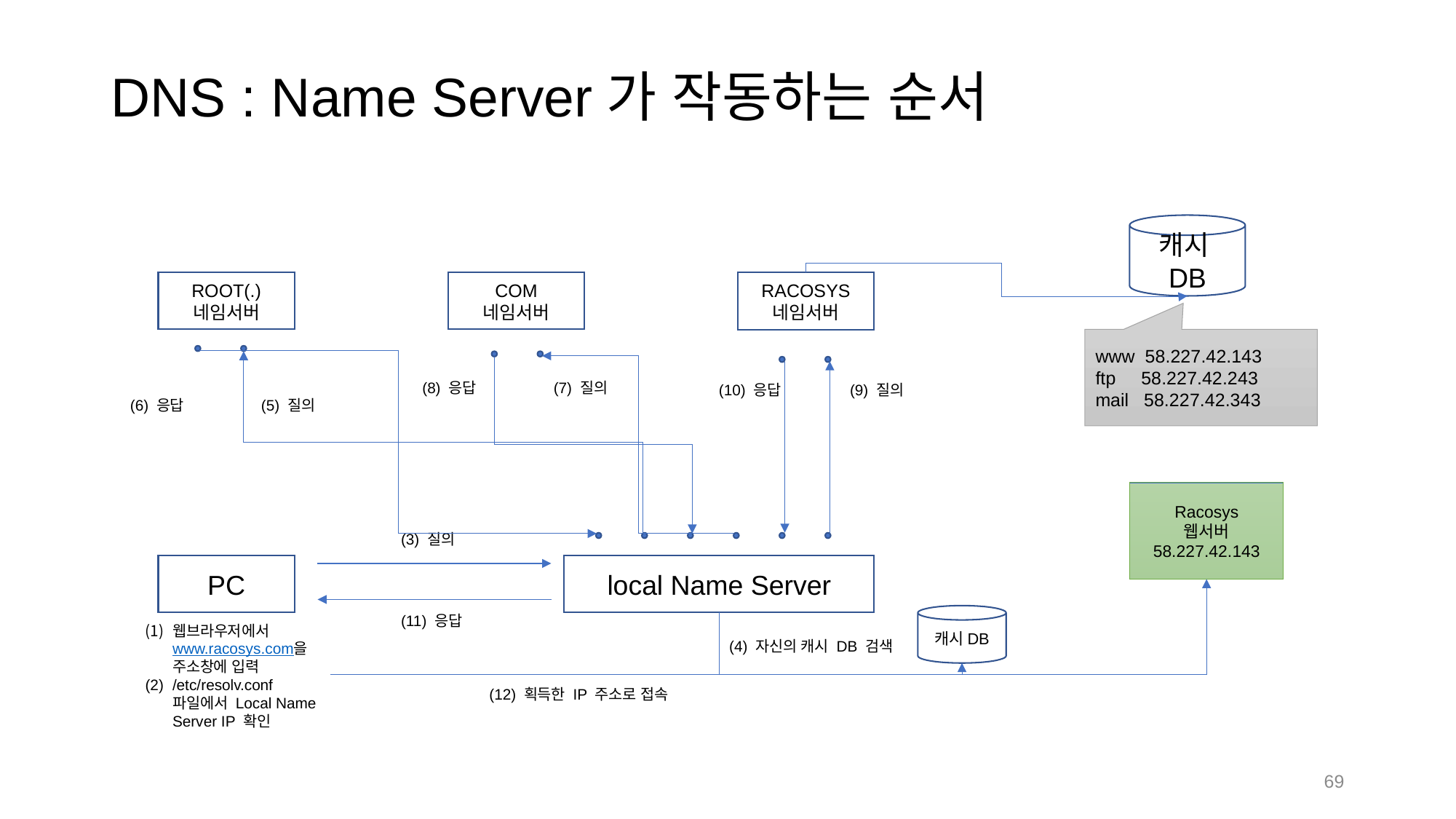

# DNS : Name Server가 작동하는 순서

캐시DB
ROOT(.)
네임서버
COM
네임서버
RACOSYS
네임서버
www  58.227.42.143
ftp     58.227.42.243
mail   58.227.42.343

(8) 응답
(7) 질의
(10) 응답
(9) 질의
(6) 응답
(5) 질의
Racosys
웹서버
58.227.42.143
(3) 질의

PC
local Name Server
캐시DB
(11) 응답
웹브라우저에서 www.racosys.com을 주소창에 입력
/etc/resolv.conf 파일에서 Local Name Server IP 확인
(4) 자신의 캐시 DB 검색
(12) 획득한 IP 주소로 접속
69